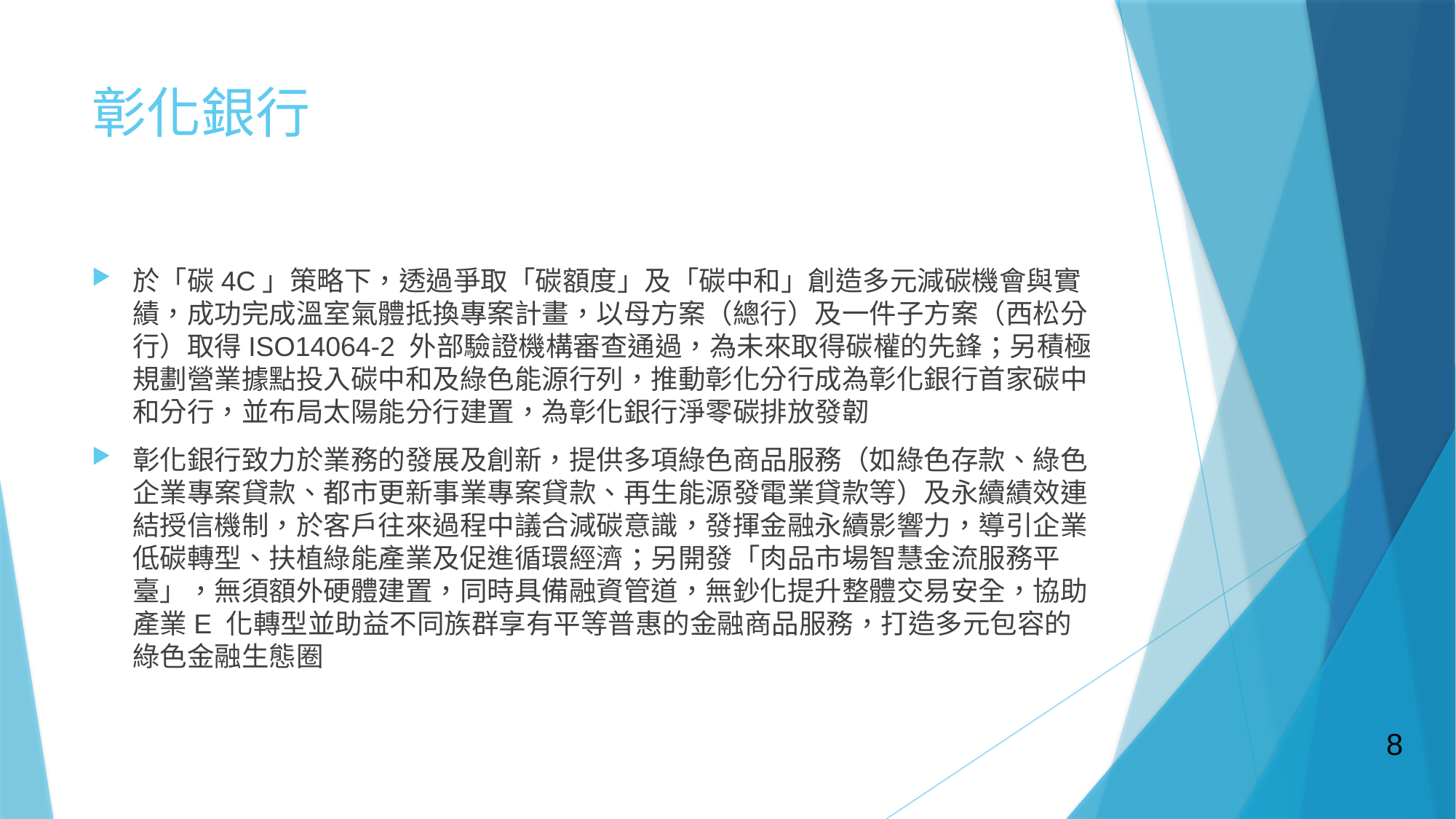

# 彰化銀行
於「碳4C」策略下，透過爭取「碳額度」及「碳中和」創造多元減碳機會與實績，成功完成溫室氣體抵換專案計畫，以母方案（總行）及一件子方案（西松分行）取得ISO14064-2 外部驗證機構審查通過，為未來取得碳權的先鋒；另積極規劃營業據點投入碳中和及綠色能源行列，推動彰化分行成為彰化銀行首家碳中和分行，並布局太陽能分行建置，為彰化銀行淨零碳排放發韌
彰化銀行致力於業務的發展及創新，提供多項綠色商品服務（如綠色存款、綠色企業專案貸款、都市更新事業專案貸款、再生能源發電業貸款等）及永續績效連結授信機制，於客戶往來過程中議合減碳意識，發揮金融永續影響力，導引企業低碳轉型、扶植綠能產業及促進循環經濟；另開發「肉品市場智慧金流服務平臺」，無須額外硬體建置，同時具備融資管道，無鈔化提升整體交易安全，協助產業E 化轉型並助益不同族群享有平等普惠的金融商品服務，打造多元包容的綠色金融生態圈
8